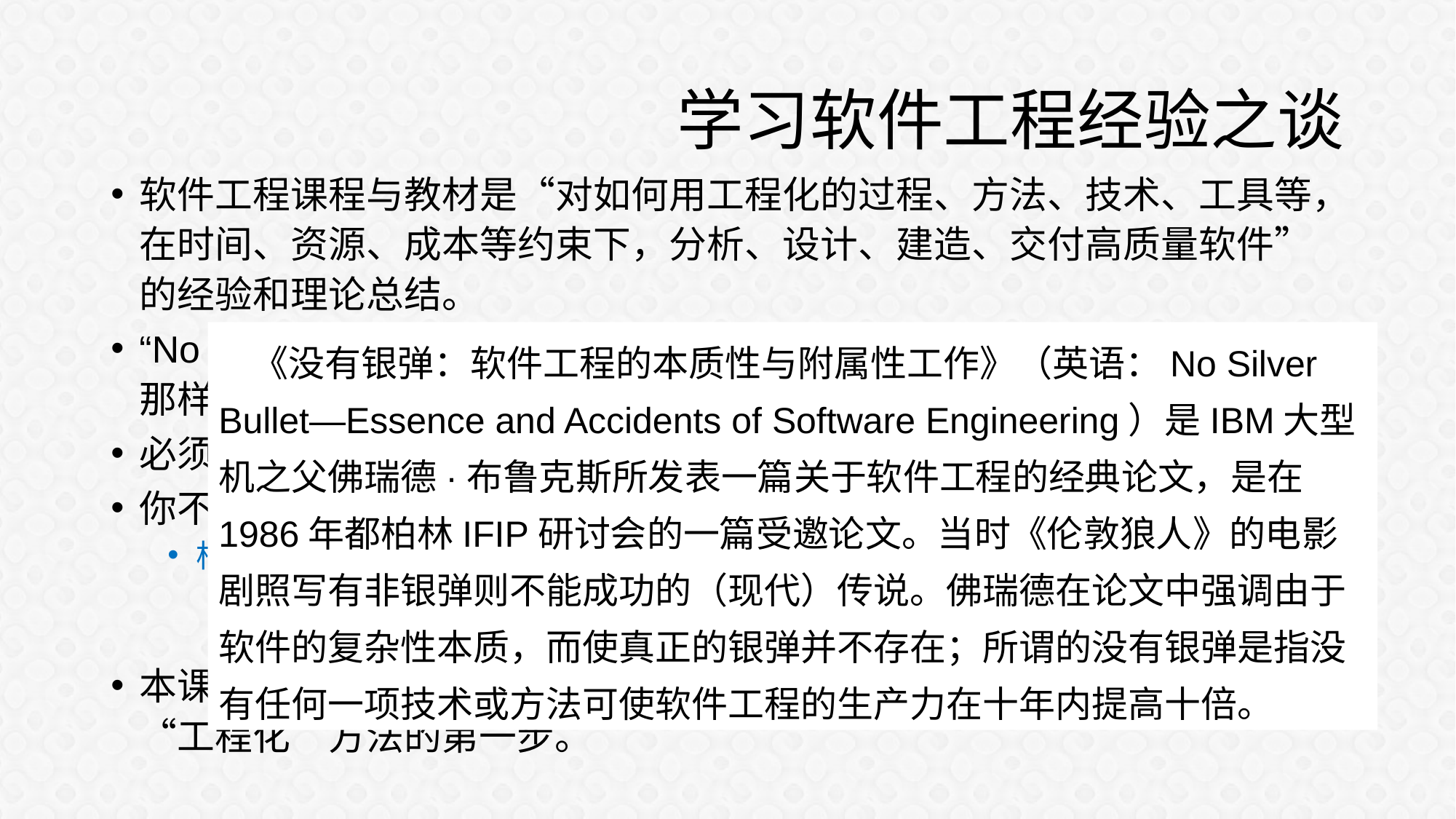

# 学习软件工程经验之谈
软件工程课程与教材是“对如何用工程化的过程、方法、技术、工具等，在时间、资源、成本等约束下，分析、设计、建造、交付高质量软件”的经验和理论总结。
“No Silver Bullet” ---是软件工程领域的名言。不能像学习“微积分课程”那样，给出每个软件项目的精确解决方案。
必须将“软件工程化理论方法”用于实践，并从实践中总结和提炼理论。
你不能说读了某本教材或书，就懂得“软件工程”了。
根据对计算机和软件专业的本科毕业生的调查：
在校期间：“软件工程”是感觉最没用的课程之一
两年以后，请告诉师妹师弟们：“软件工程是最有用的课程之一”。
本课程可以说是“软件工程导论”，将大家引如软件工程领域，走出“工程化”方法的第一步。
   《没有银弹：软件工程的本质性与附属性工作》（英语：No Silver Bullet—Essence and Accidents of Software Engineering）是IBM大型机之父佛瑞德·布鲁克斯所发表一篇关于软件工程的经典论文，是在1986年都柏林IFIP研讨会的一篇受邀论文。当时《伦敦狼人》的电影剧照写有非银弹则不能成功的（现代）传说。佛瑞德在论文中强调由于软件的复杂性本质，而使真正的银弹并不存在；所谓的没有银弹是指没有任何一项技术或方法可使软件工程的生产力在十年内提高十倍。